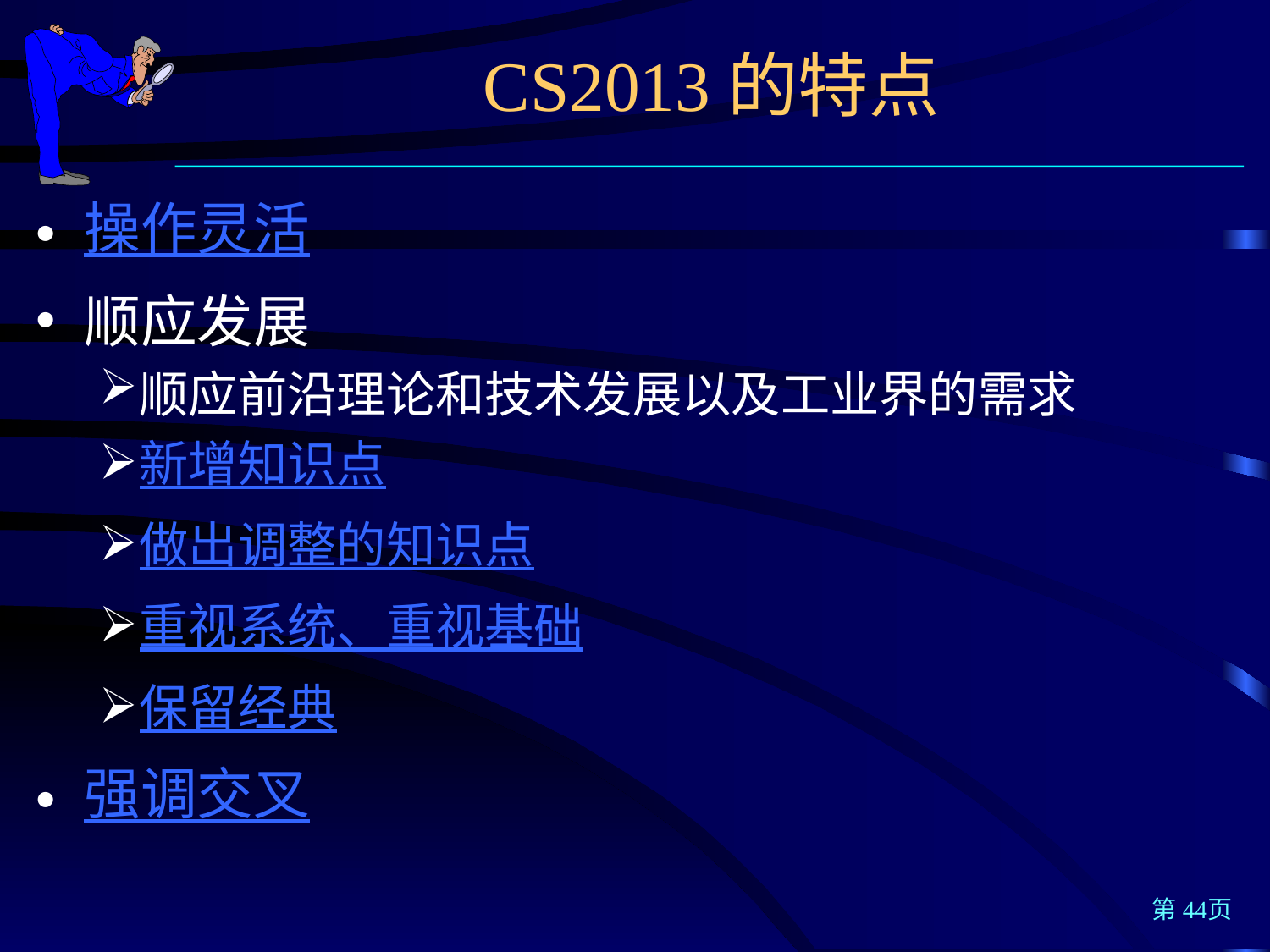

CS2013的特点
操作灵活
顺应发展
顺应前沿理论和技术发展以及工业界的需求
新增知识点
做出调整的知识点
重视系统、重视基础
保留经典
强调交叉
第44页